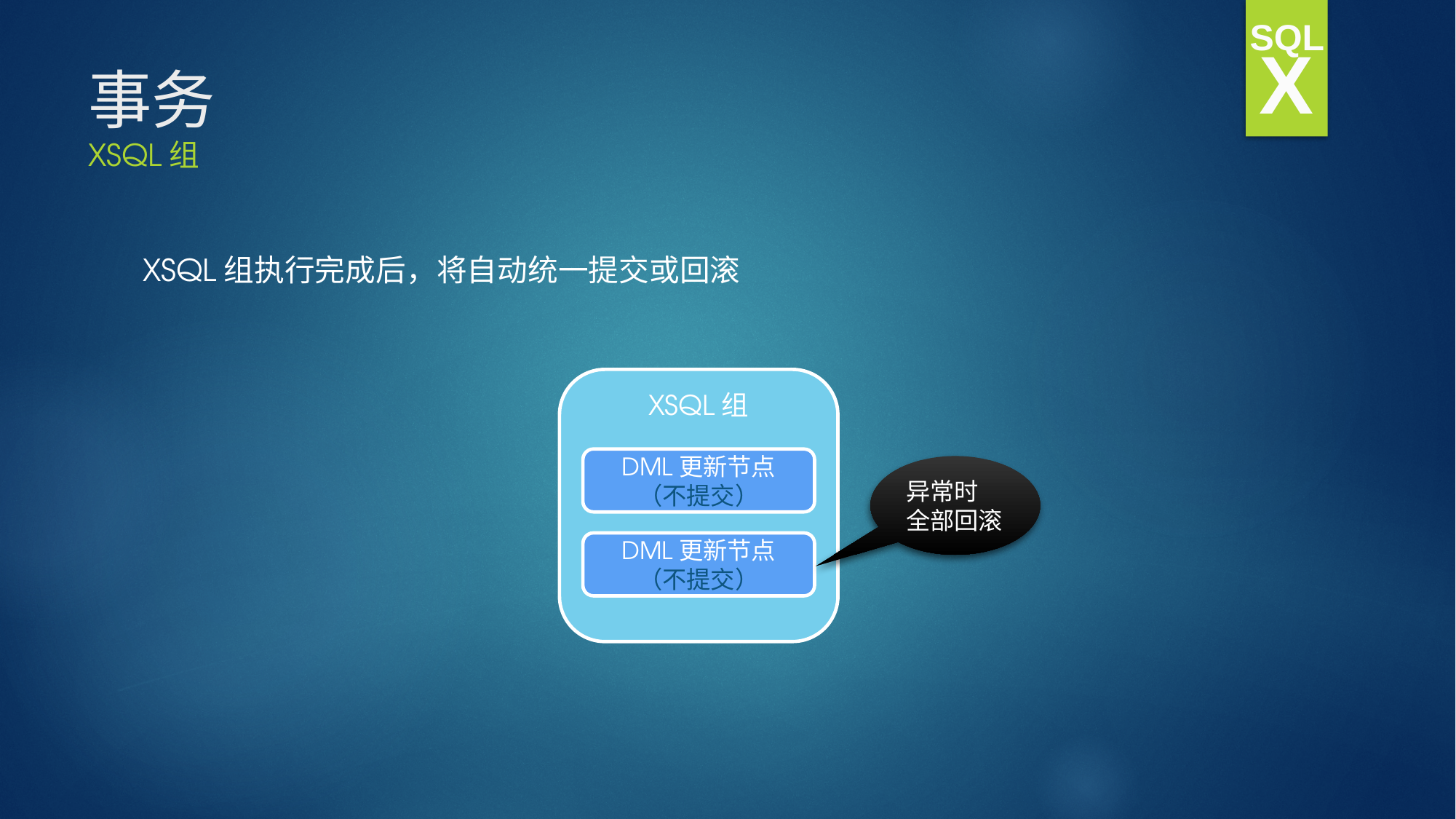

SQL
X
# 事务 XSQL组
XSQL组执行完成后，将自动统一提交或回滚
XSQL组
DML更新节点
（不提交）
异常时
全部回滚
DML更新节点
（不提交）